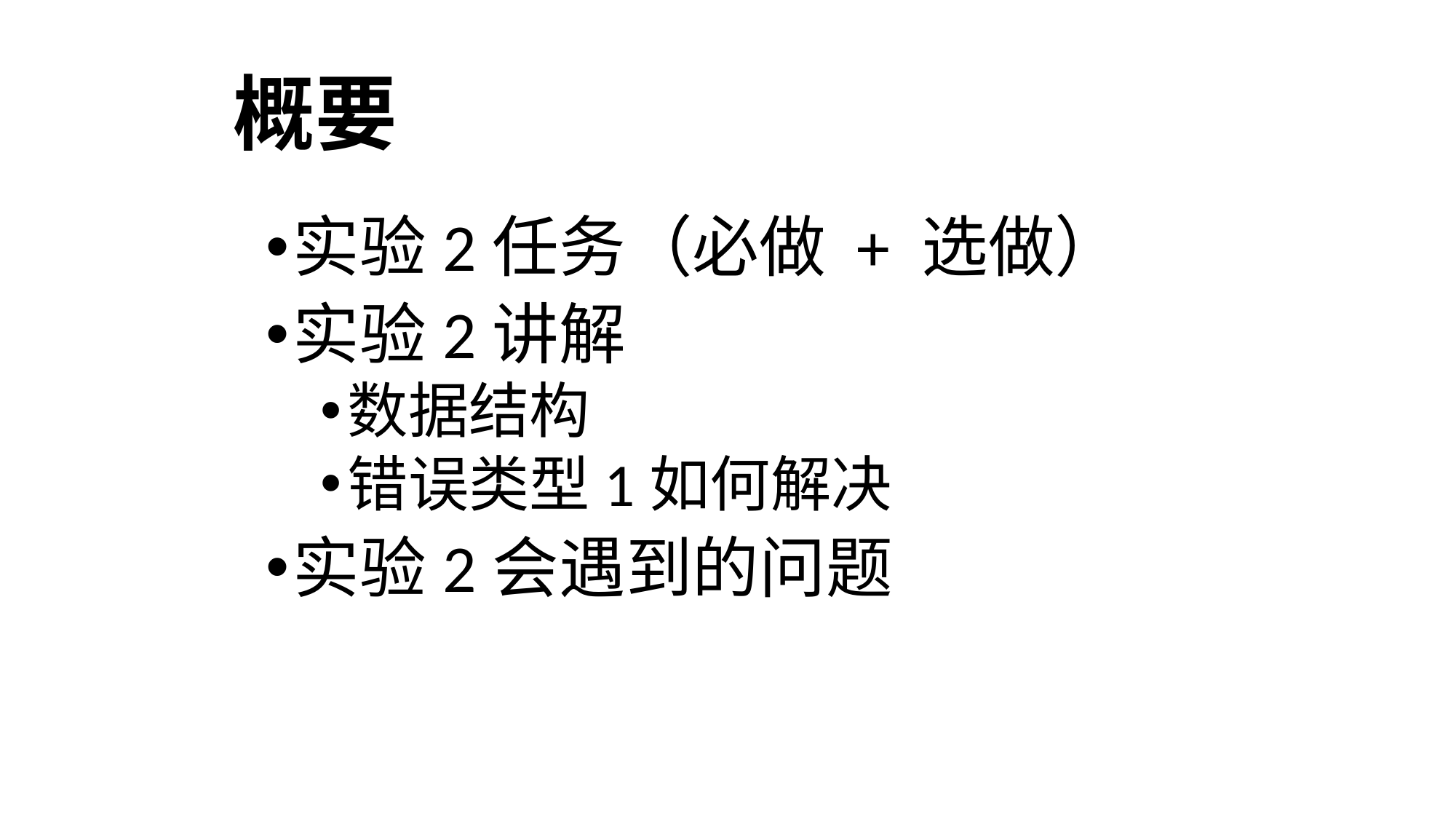

# 概要
实验2任务（必做 + 选做）
实验2讲解
数据结构
错误类型1如何解决
实验2会遇到的问题